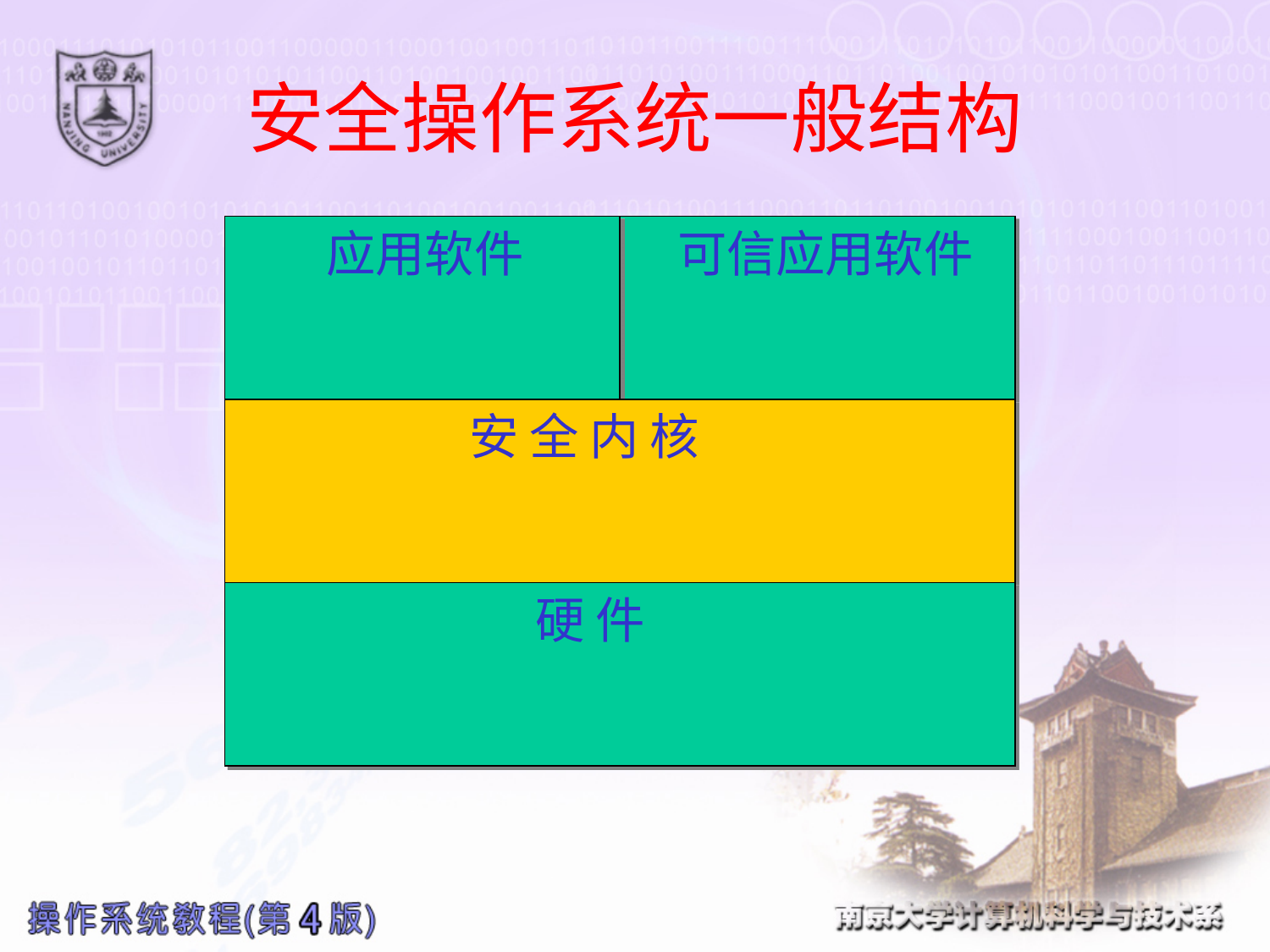

# 安全操作系统一般结构
       应用软件
   可信应用软件
                    安 全 内 核
                          硬 件